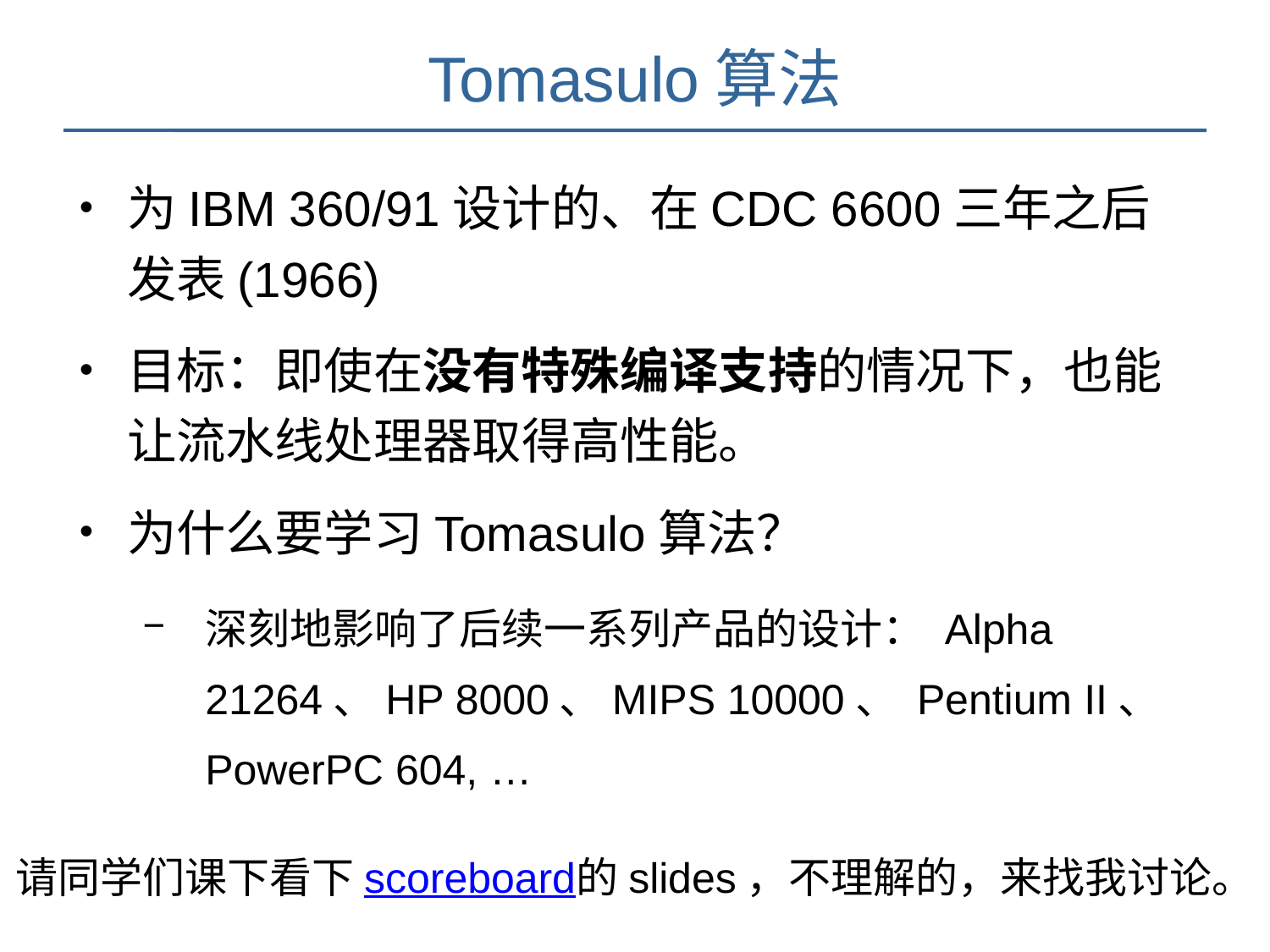

# Tomasulo算法
为IBM 360/91设计的、在CDC 6600三年之后 发表(1966)
目标：即使在没有特殊编译支持的情况下，也能让流水线处理器取得高性能。
为什么要学习Tomasulo算法？
深刻地影响了后续一系列产品的设计： Alpha 21264、HP 8000、MIPS 10000、 Pentium II、PowerPC 604, …
请同学们课下看下scoreboard的slides，不理解的，来找我讨论。